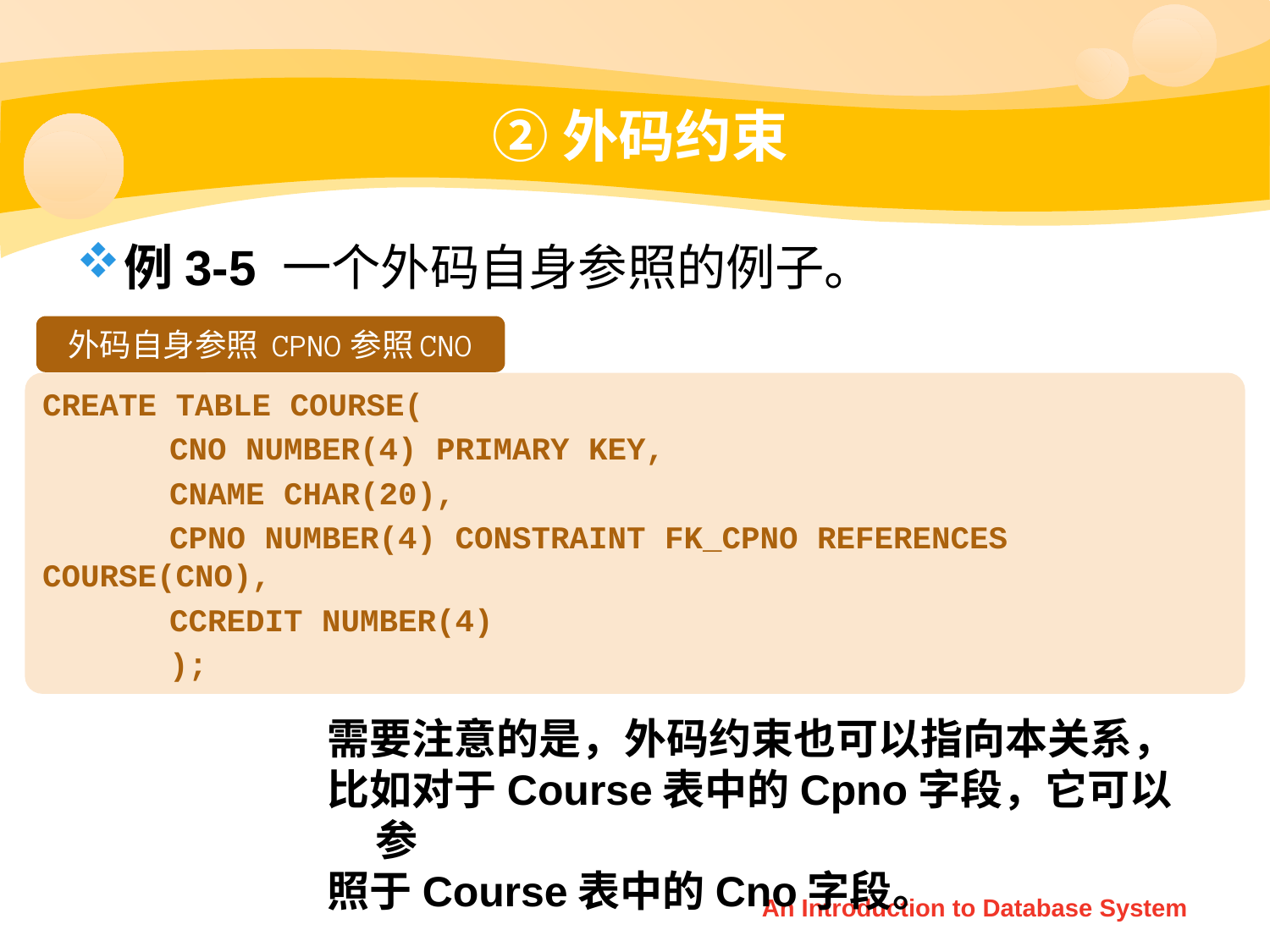

# ②外码约束
例3-5 一个外码自身参照的例子。
外码自身参照 CPNO参照CNO
CREATE TABLE COURSE(
	CNO NUMBER(4) PRIMARY KEY,
	CNAME CHAR(20),
	CPNO NUMBER(4) CONSTRAINT FK_CPNO REFERENCES COURSE(CNO),
	CCREDIT NUMBER(4)
	);
需要注意的是，外码约束也可以指向本关系，
比如对于Course表中的Cpno字段，它可以参
照于Course表中的Cno字段。
An Introduction to Database System